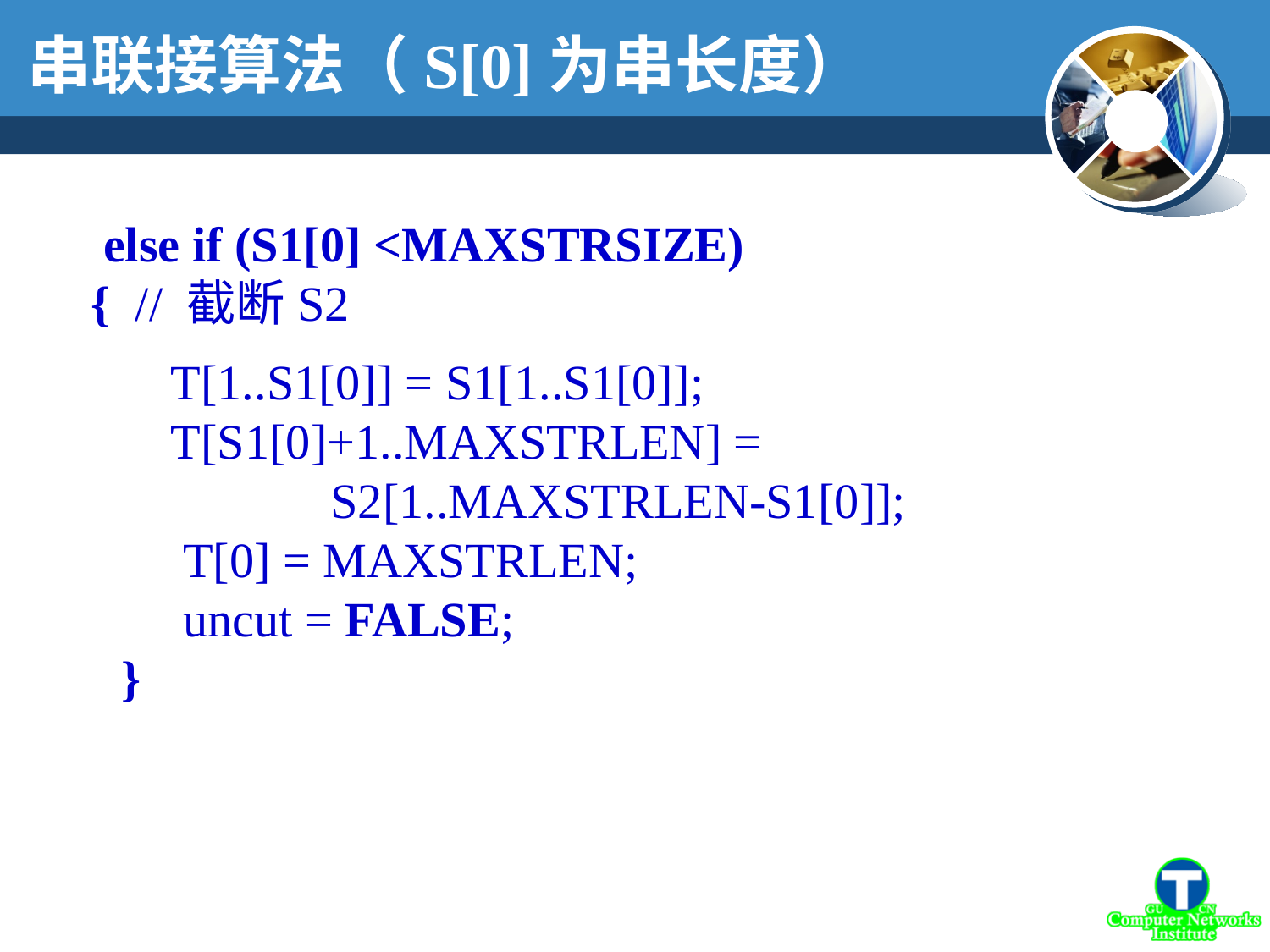

串联接算法（S[0]为串长度）
 else if (S1[0] <MAXSTRSIZE)
{  // 截断S2

     T[1..S1[0]] = S1[1..S1[0]];
     T[S1[0]+1..MAXSTRLEN] =
                  S2[1..MAXSTRLEN-S1[0]];
      T[0] = MAXSTRLEN;
      uncut = FALSE;
 }